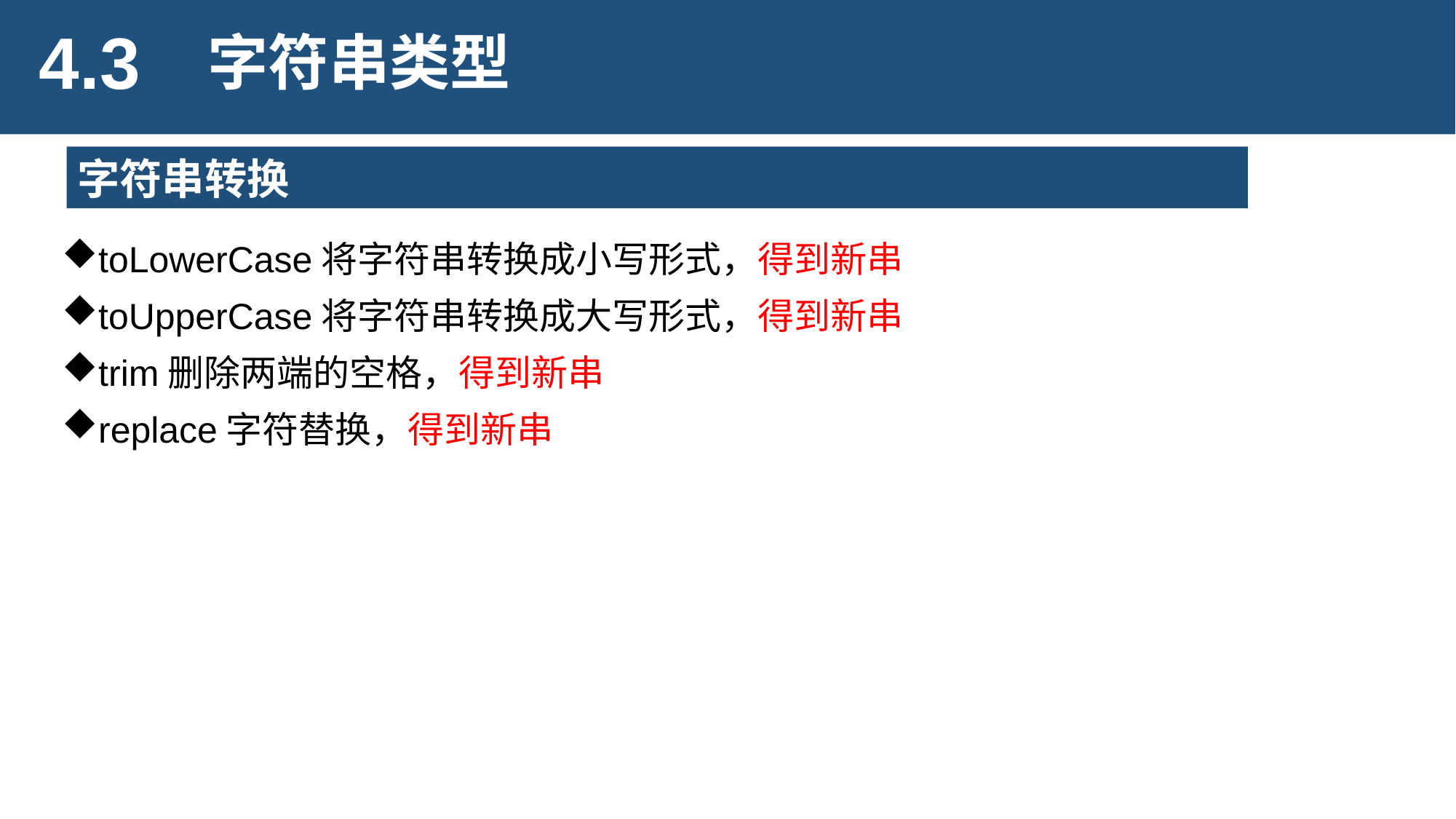

4.3
字符串类型
字符串转换
toLowerCase将字符串转换成小写形式，得到新串
toUpperCase将字符串转换成大写形式，得到新串
trim删除两端的空格，得到新串
replace字符替换，得到新串